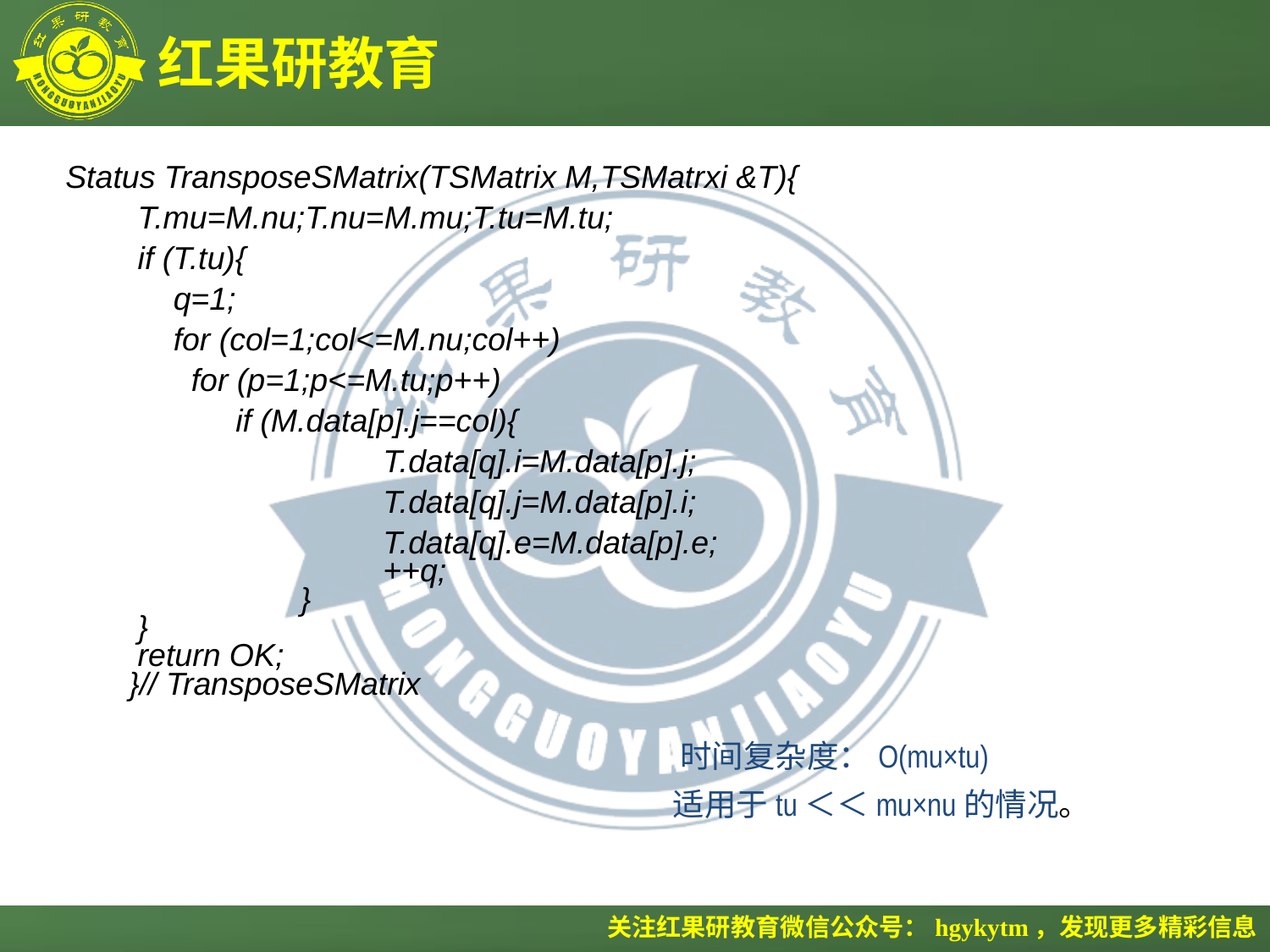

Status TransposeSMatrix(TSMatrix M,TSMatrxi &T){
 T.mu=M.nu;T.nu=M.mu;T.tu=M.tu;
 if (T.tu){
     q=1;
     for (col=1;col<=M.nu;col++)
       for (p=1;p<=M.tu;p++)
            if (M.data[p].j==col){
 		T.data[q].i=M.data[p].j;
		T.data[q].j=M.data[p].i;
		T.data[q].e=M.data[p].e;
  		++q;
 	     }
 }
 return OK;
}// TransposeSMatrix
  时间复杂度：O(mu×tu)
 适用于tu＜＜mu×nu的情况。